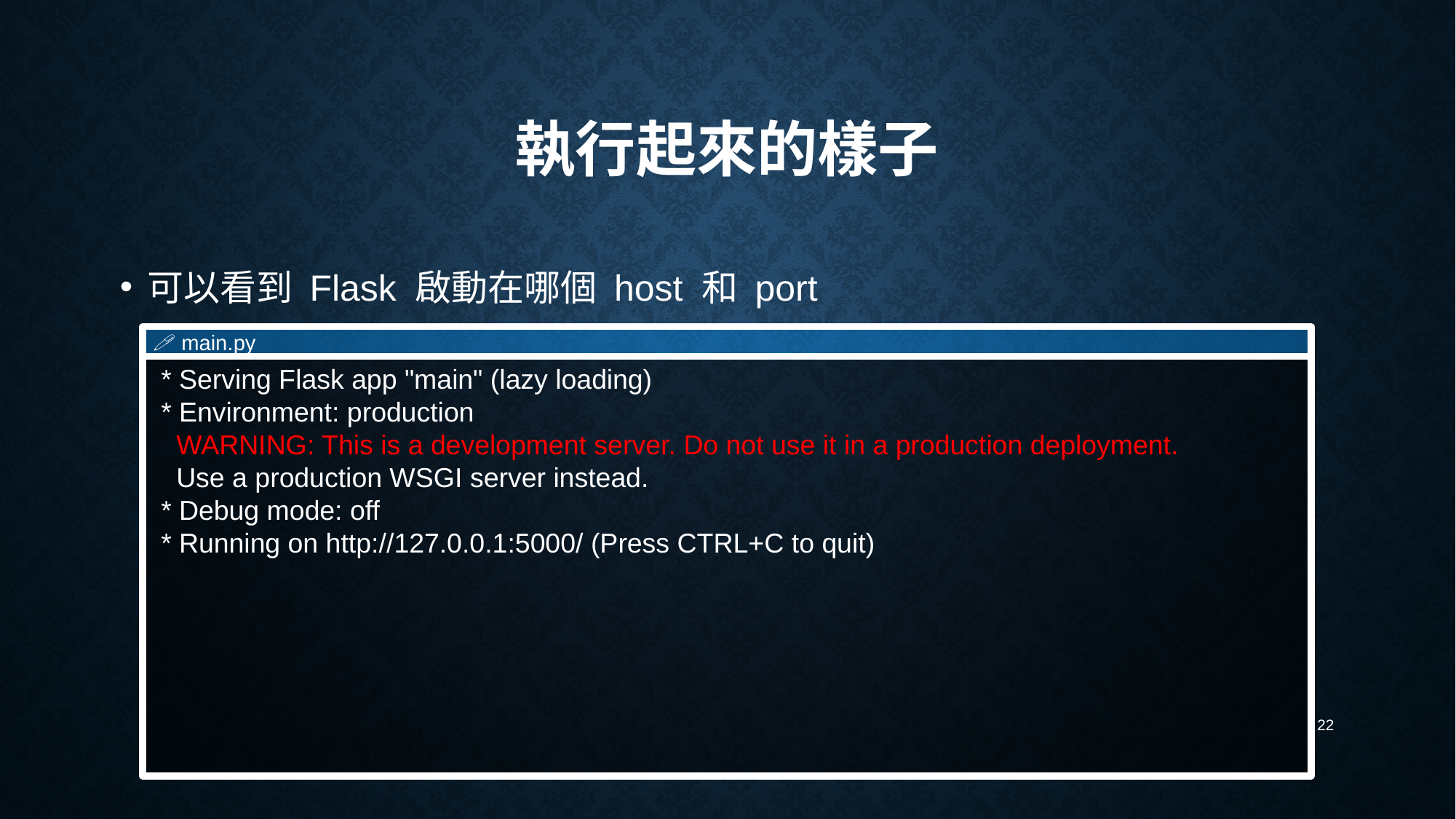

# 執行起來的樣子
可以看到 Flask 啟動在哪個 host 和 port
🖊 main.py
 * Serving Flask app "main" (lazy loading)
 * Environment: production
   WARNING: This is a development server. Do not use it in a production deployment.
   Use a production WSGI server instead.
 * Debug mode: off
 * Running on http://127.0.0.1:5000/ (Press CTRL+C to quit)
22